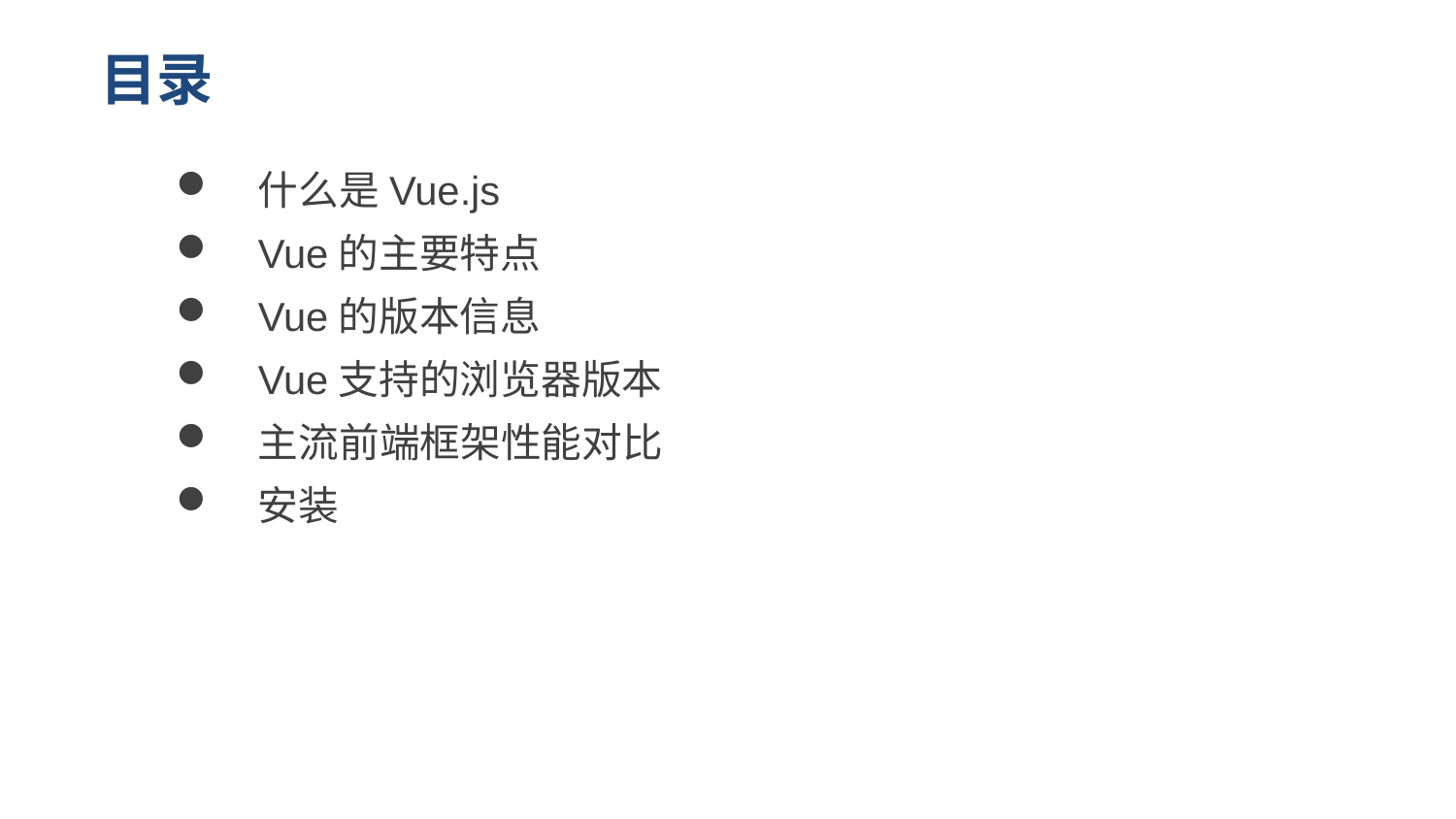

目录
什么是Vue.js
Vue的主要特点
Vue的版本信息
Vue支持的浏览器版本
主流前端框架性能对比
安装